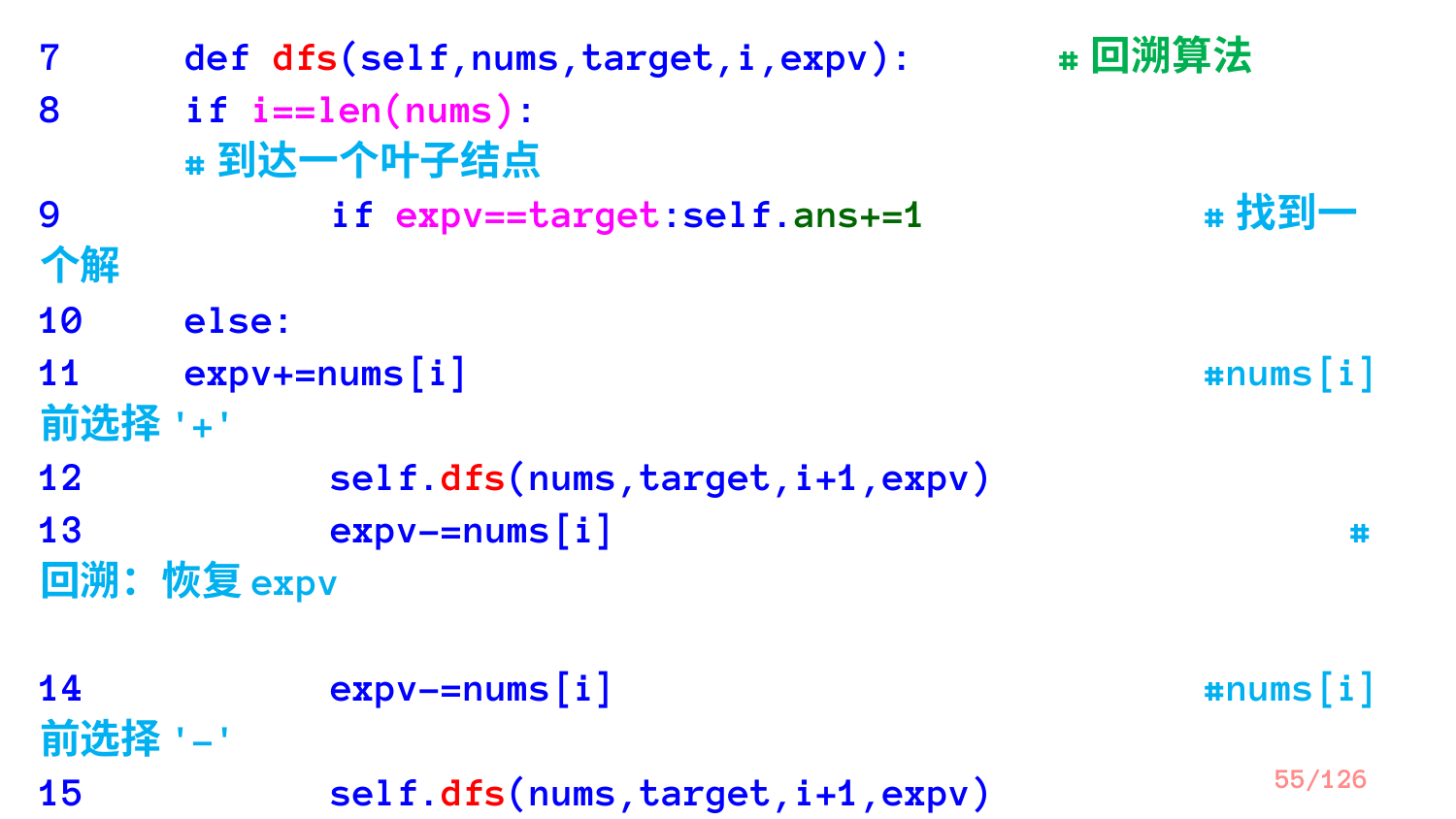

7 	def dfs(self,nums,target,i,expv):  	#回溯算法
8    	if i==len(nums): 							#到达一个叶子结点
9    		if expv==target:self.ans+=1 		#找到一个解
10   	else:
11    	expv+=nums[i]      					#nums[i]前选择'+'
12     	self.dfs(nums,target,i+1,expv)
13     	expv-=nums[i]         				#回溯：恢复expv

14     	expv-=nums[i]           			#nums[i]前选择'-'
15     	self.dfs(nums,target,i+1,expv)
16     	expv+=nums[i]       					#回溯：恢复expv
55/126